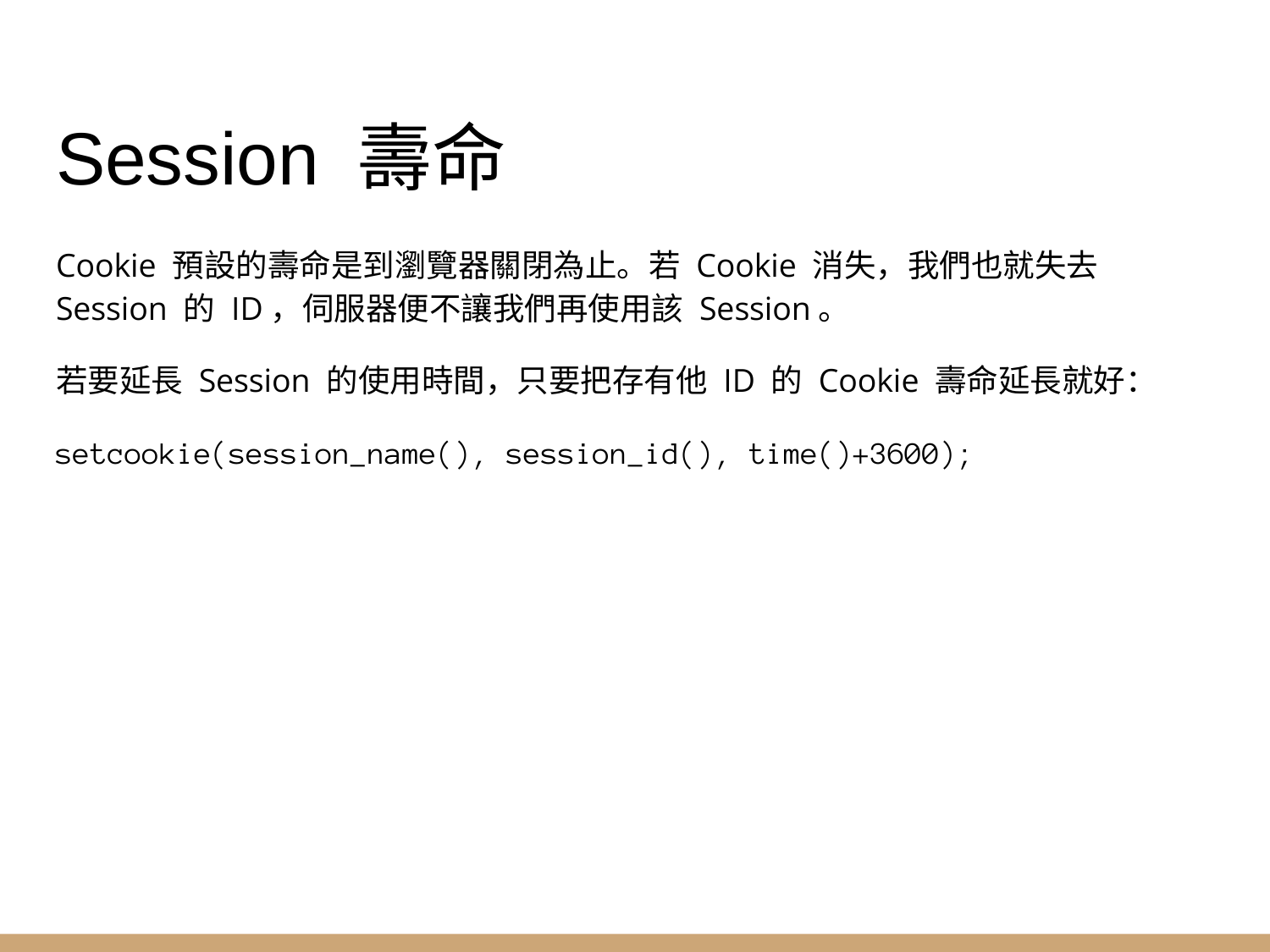

# Session 壽命
Cookie 預設的壽命是到瀏覽器關閉為止。若 Cookie 消失，我們也就失去 Session 的 ID，伺服器便不讓我們再使用該 Session。
若要延長 Session 的使用時間，只要把存有他 ID 的 Cookie 壽命延長就好：
setcookie(session_name(), session_id(), time()+3600);